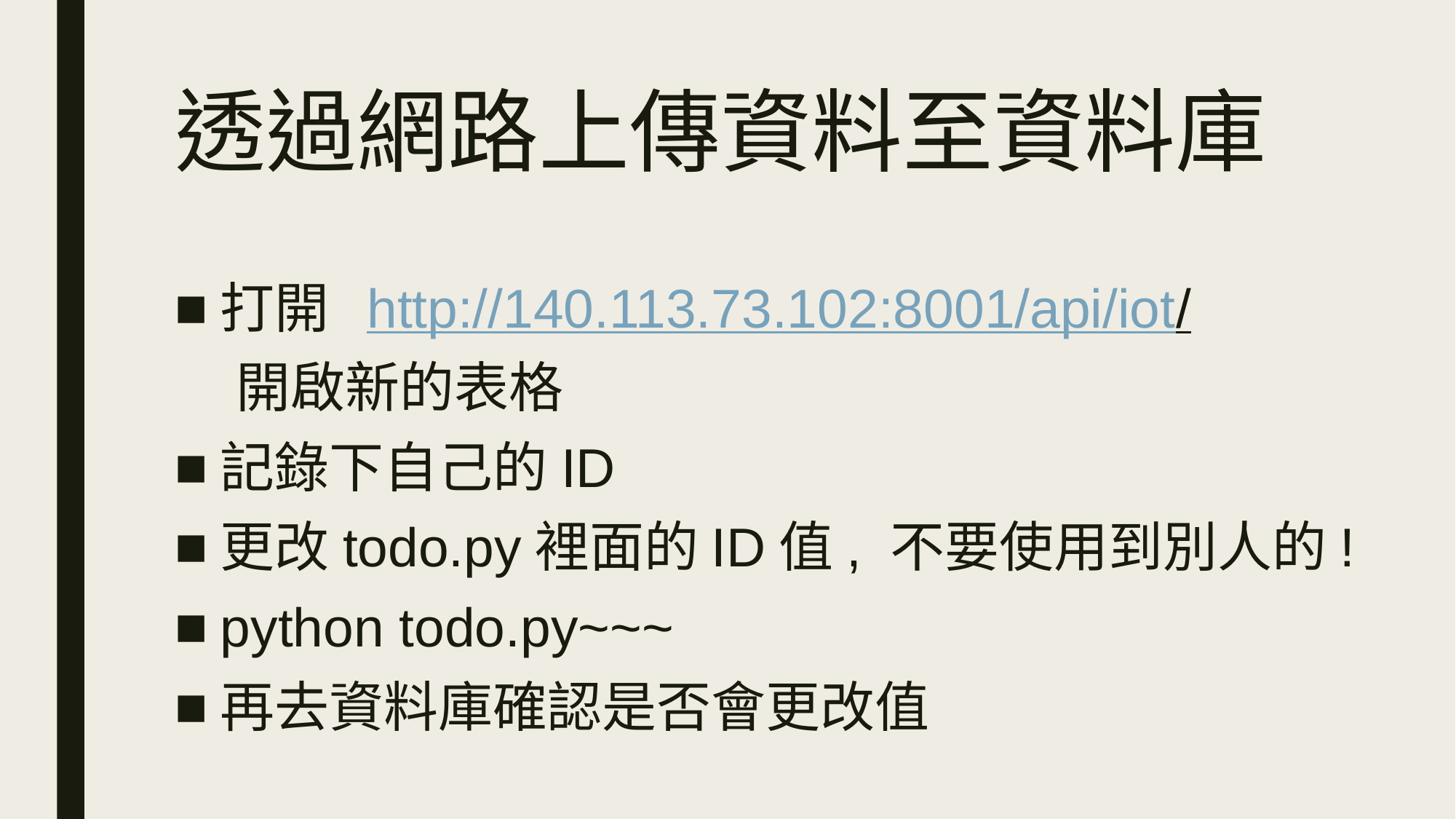

# 透過網路上傳資料至資料庫
打開  http://140.113.73.102:8001/api/iot/
    開啟新的表格
記錄下自己的ID
更改todo.py裡面的ID值, 不要使用到別人的!
python todo.py~~~
再去資料庫確認是否會更改值